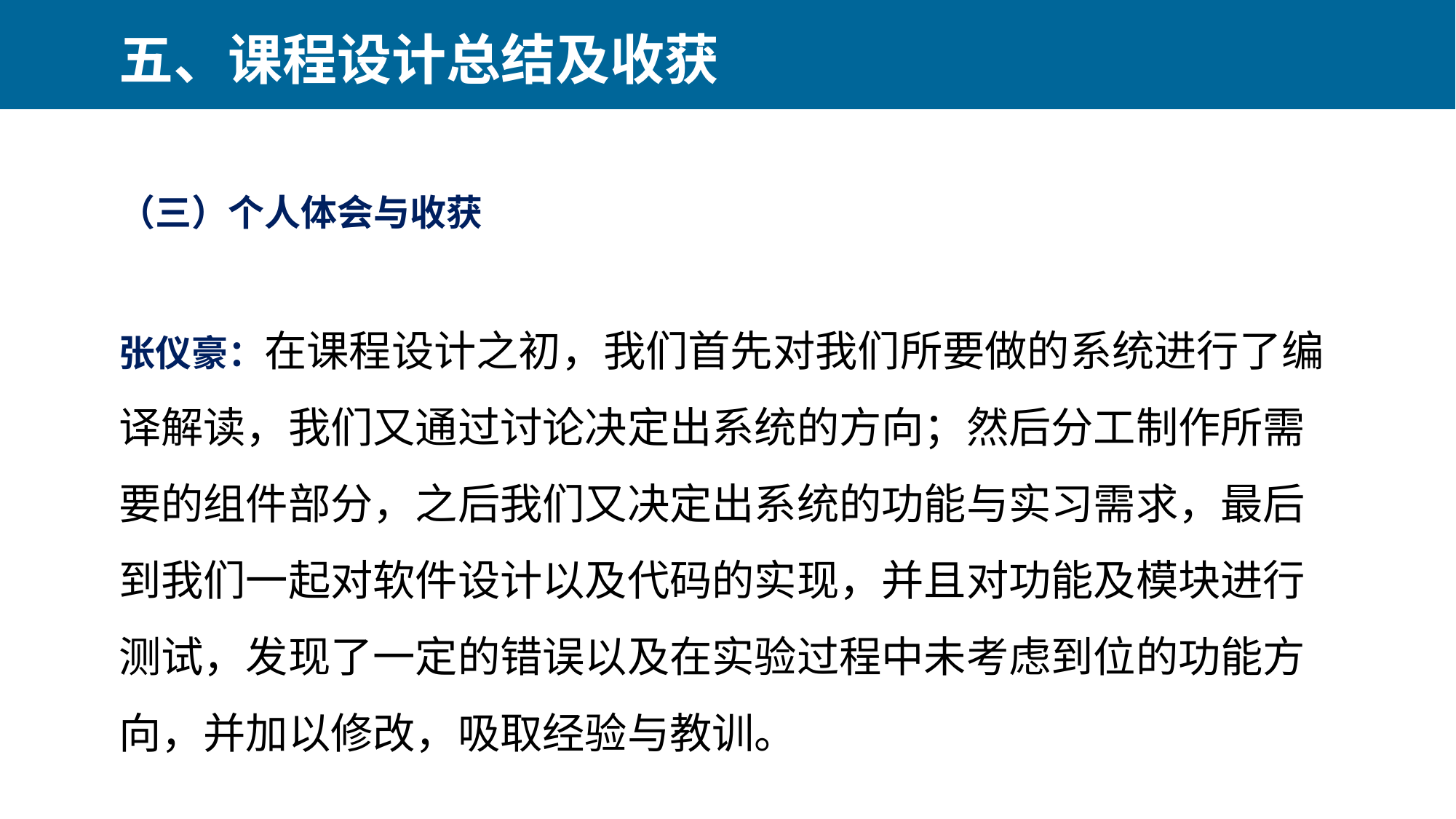

五、课程设计总结及收获
（三）个人体会与收获

张仪豪：在课程设计之初，我们首先对我们所要做的系统进行了编译解读，我们又通过讨论决定出系统的方向；然后分工制作所需要的组件部分，之后我们又决定出系统的功能与实习需求，最后到我们一起对软件设计以及代码的实现，并且对功能及模块进行测试，发现了一定的错误以及在实验过程中未考虑到位的功能方向，并加以修改，吸取经验与教训。